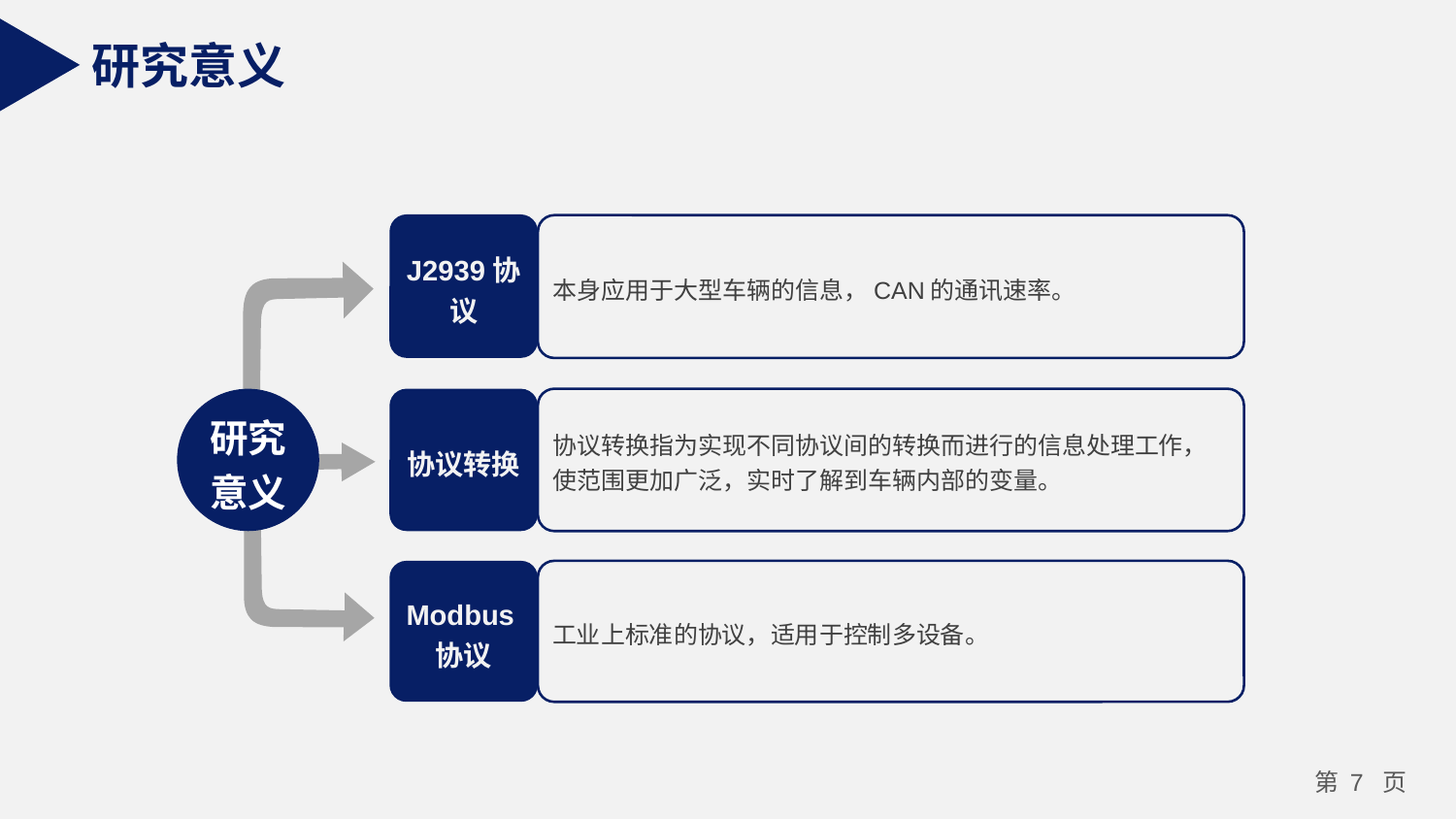

研究意义
J2939协议
本身应用于大型车辆的信息，CAN的通讯速率。

研究意义
协议转换
协议转换指为实现不同协议间的转换而进行的信息处理工作，使范围更加广泛，实时了解到车辆内部的变量。

Modbus协议
工业上标准的协议，适用于控制多设备。